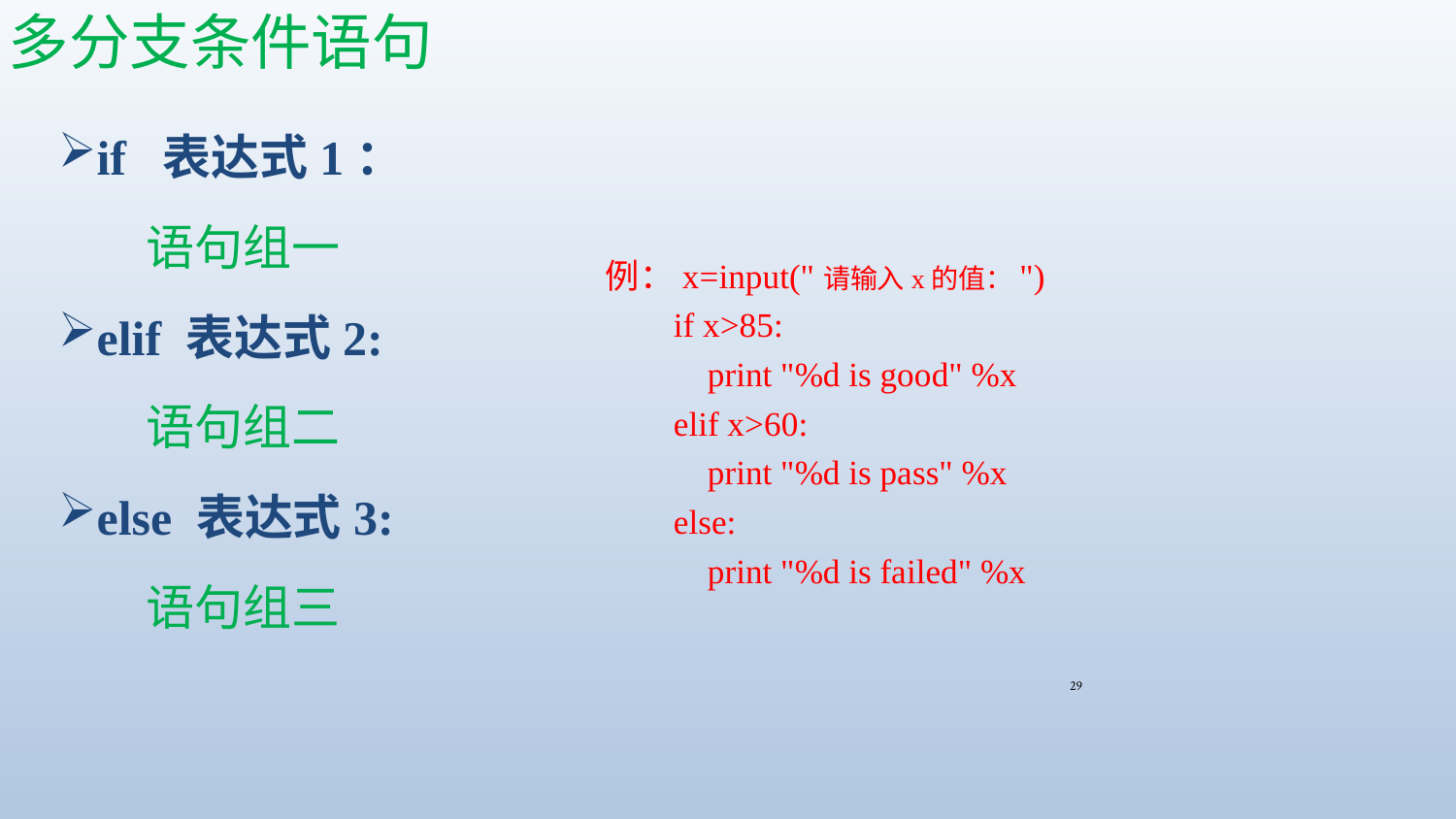

# 多分支条件语句
if  表达式1：
       语句组一
elif 表达式2:
       语句组二
else 表达式3:
       语句组三
例：x=input("请输入x的值：")
        if x>85:
            print "%d is good" %x
        elif x>60:
            print "%d is pass" %x
        else:
            print "%d is failed" %x
29